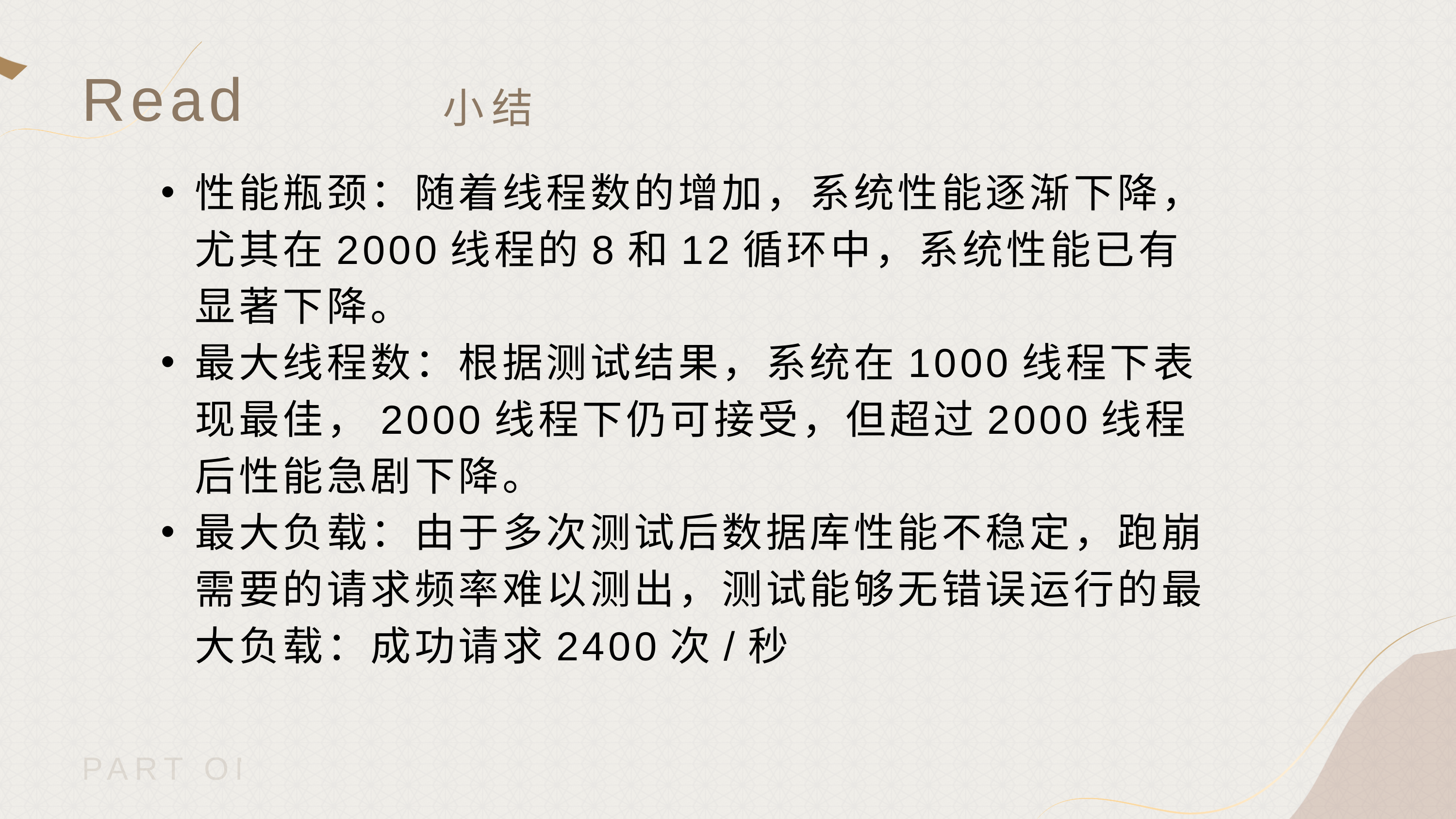

Read
小结
性能瓶颈：随着线程数的增加，系统性能逐渐下降，尤其在2000线程的8和12循环中，系统性能已有显著下降。
最大线程数：根据测试结果，系统在1000线程下表现最佳，2000线程下仍可接受，但超过2000线程后性能急剧下降。
最大负载：由于多次测试后数据库性能不稳定，跑崩需要的请求频率难以测出，测试能够无错误运行的最大负载：成功请求2400次/秒

PART ONE